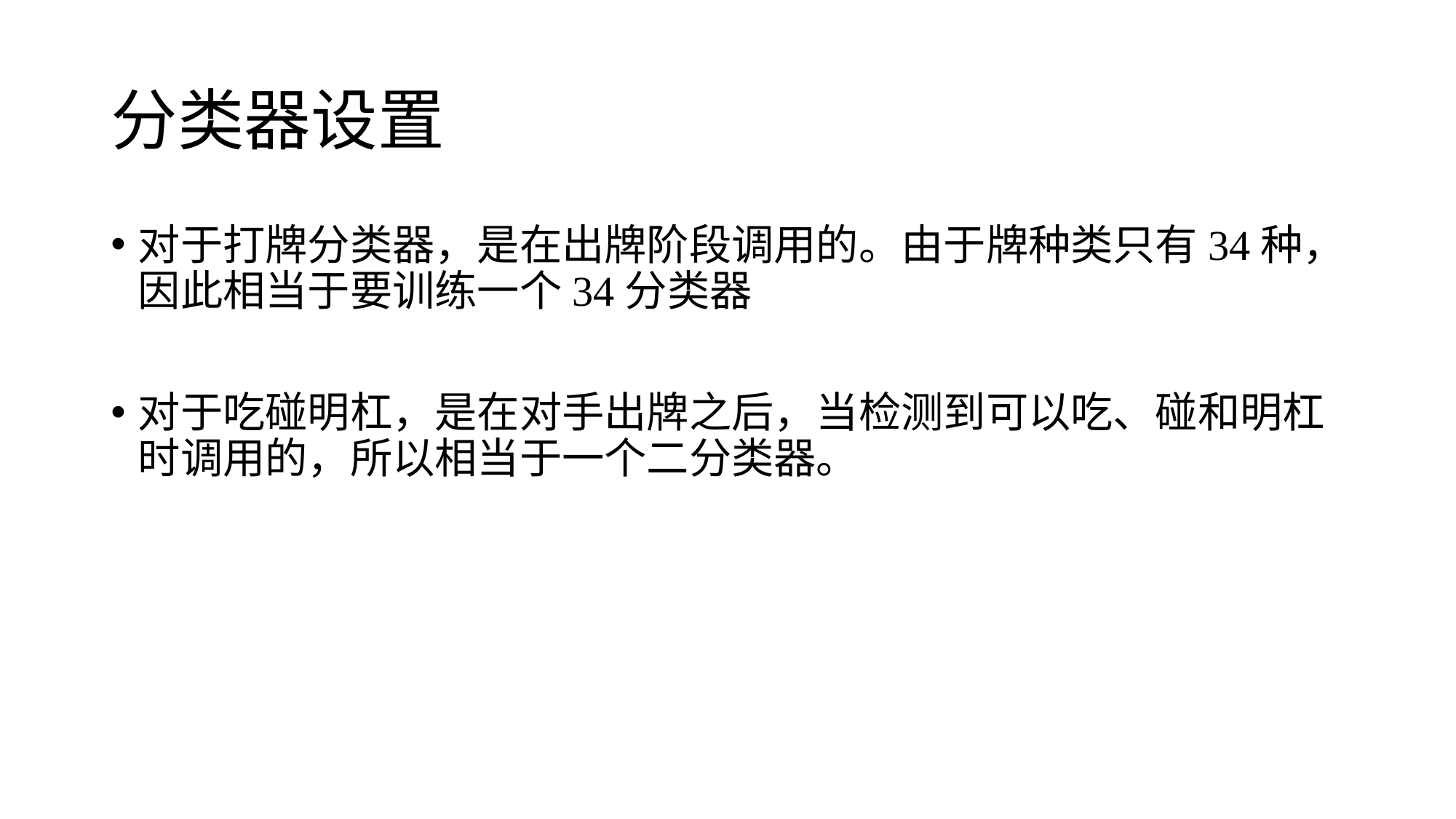

# 分类器设置
对于打牌分类器，是在出牌阶段调用的。由于牌种类只有34种，因此相当于要训练一个34分类器

对于吃碰明杠，是在对手出牌之后，当检测到可以吃、碰和明杠时调用的，所以相当于一个二分类器。